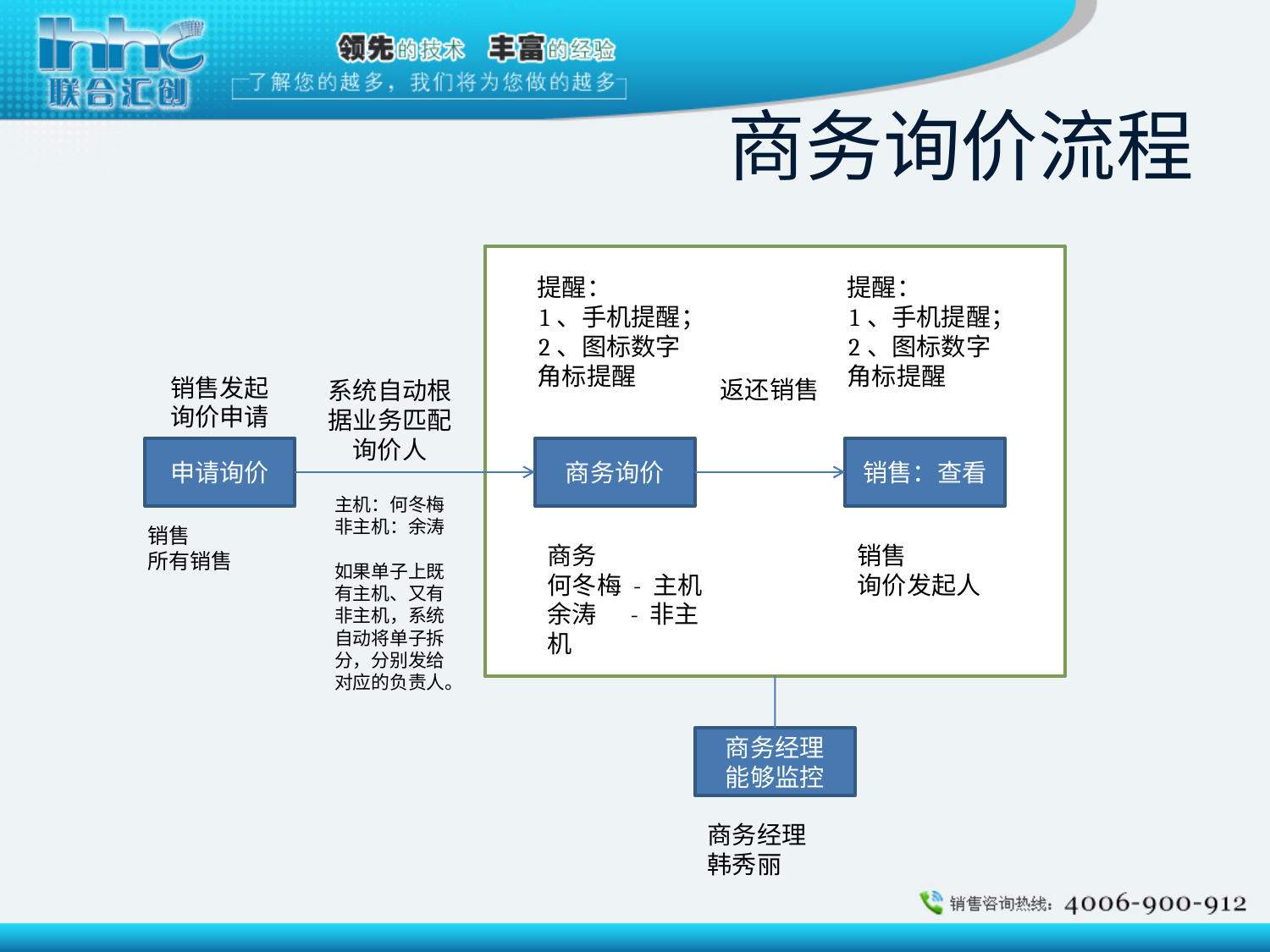

# 商务询价流程

提醒：
1、手机提醒；
2、图标数字角标提醒
提醒：
1、手机提醒；
2、图标数字角标提醒
销售发起
询价申请
返还销售
系统自动根据业务匹配
询价人

主机：何冬梅
非主机：余涛

如果单子上既有主机、又有非主机，系统自动将单子拆分，分别发给对应的负责人。
申请询价
商务询价
销售：查看
销售
所有销售
商务
何冬梅 - 主机
余涛     - 非主机
销售
询价发起人
商务经理
能够监控
商务经理
韩秀丽